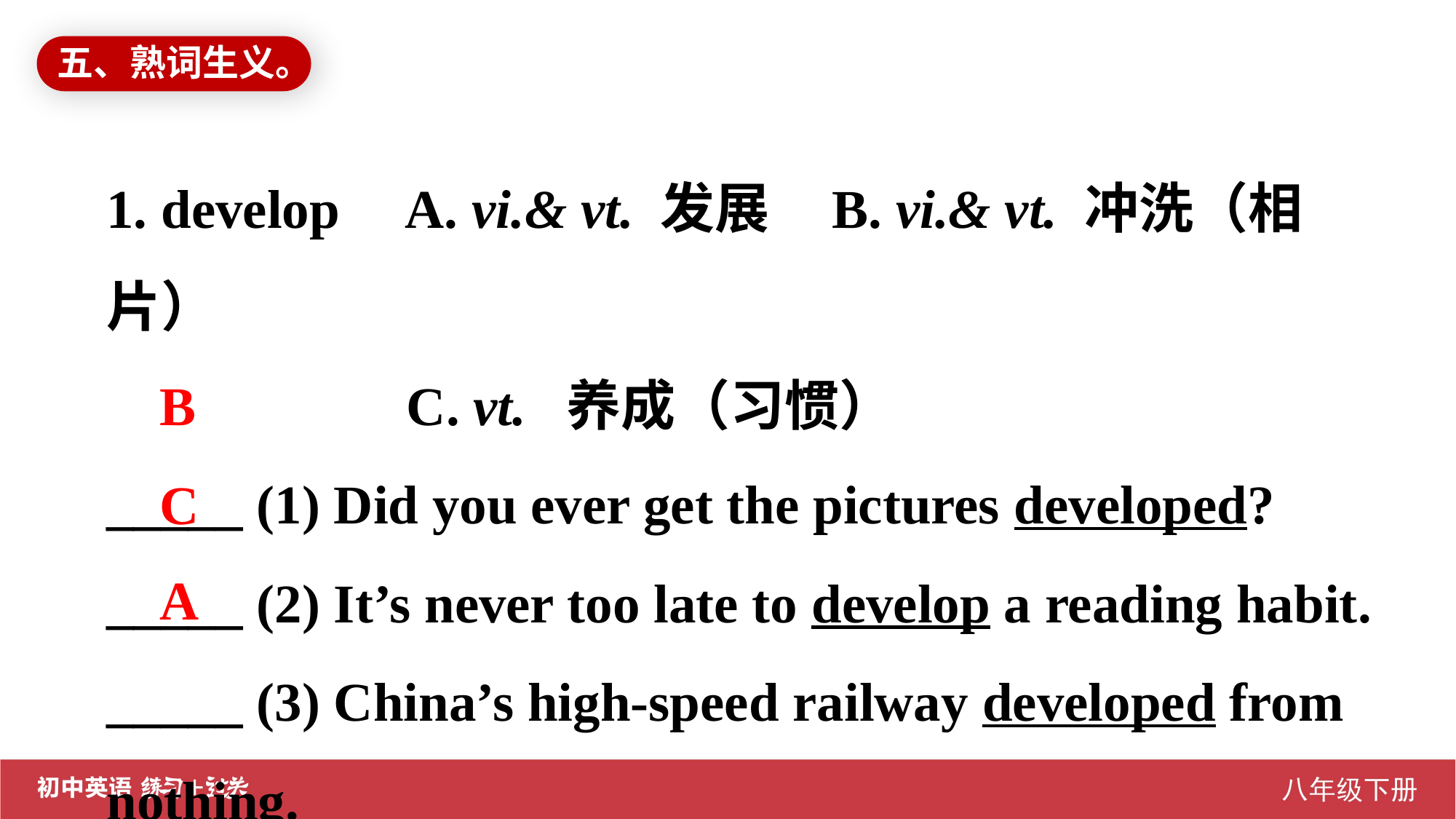

五、熟词生义。

1. develop     A. vi.& vt. 发展    B. vi.& vt. 冲洗（相片）
                      C. vt.  养成（习惯）
_____ (1) Did you ever get the pictures developed?
_____ (2) It’s never too late to develop a reading habit.
_____ (3) China’s high-speed railway developed from nothing.
B
C
A